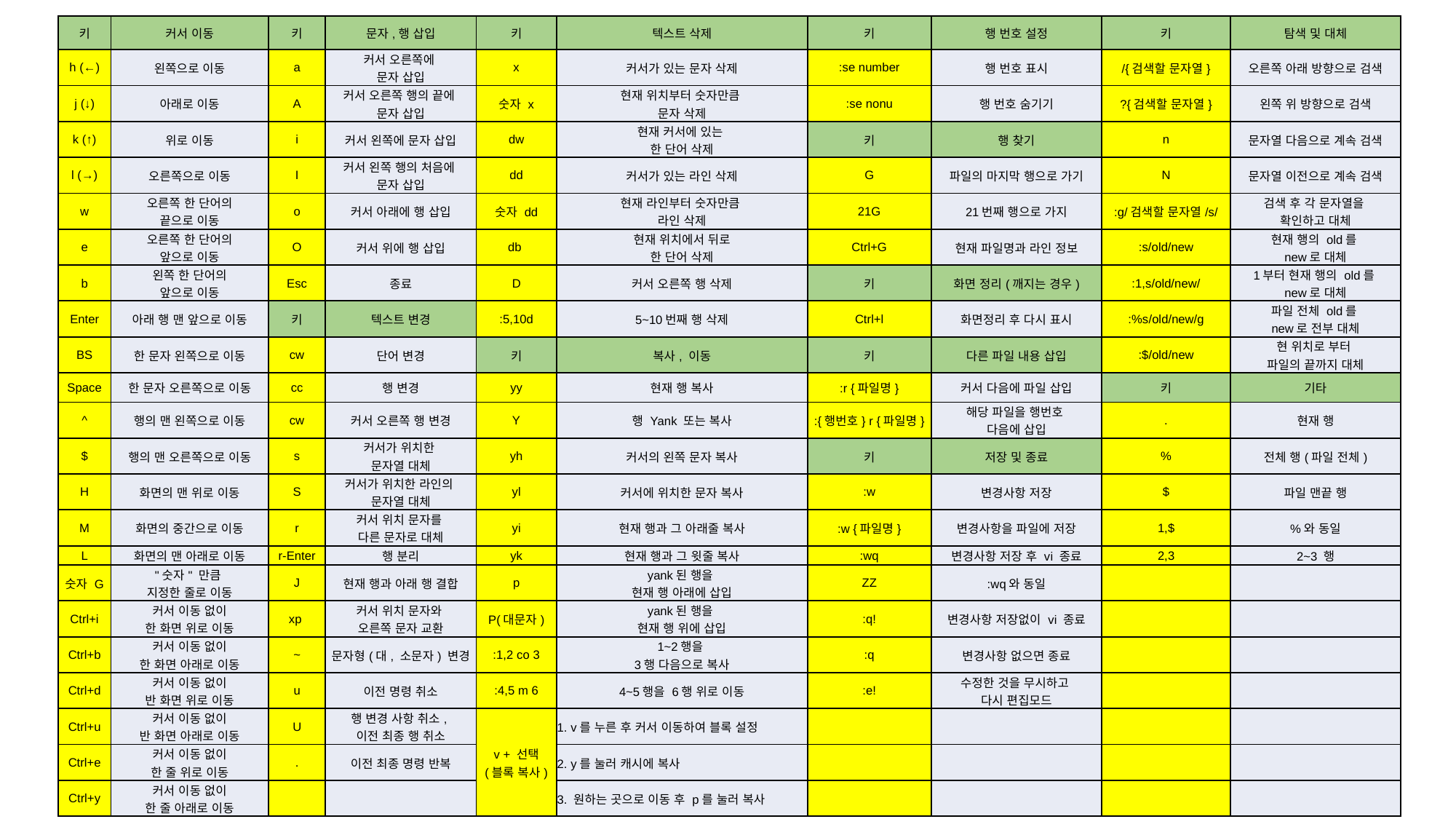

| 키 | 커서 이동 | 키 | 문자,행 삽입 | 키 | 텍스트 삭제 | 키 | 행 번호 설정 | 키 | 탐색 및 대체 |
| --- | --- | --- | --- | --- | --- | --- | --- | --- | --- |
| h (←) | 왼쪽으로 이동 | a | 커서 오른쪽에 문자 삽입 | x | 커서가 있는 문자 삭제 | :se number | 행 번호 표시 | /{검색할 문자열} | 오른쪽 아래 방향으로 검색 |
| j (↓) | 아래로 이동 | A | 커서 오른쪽 행의 끝에 문자 삽입 | 숫자 x | 현재 위치부터 숫자만큼 문자 삭제 | :se nonu | 행 번호 숨기기 | ?{검색할 문자열} | 왼쪽 위 방향으로 검색 |
| k (↑) | 위로 이동 | i | 커서 왼쪽에 문자 삽입 | dw | 현재 커서에 있는 한 단어 삭제 | 키 | 행 찾기 | n | 문자열 다음으로 계속 검색 |
| l (→) | 오른쪽으로 이동 | I | 커서 왼쪽 행의 처음에 문자 삽입 | dd | 커서가 있는 라인 삭제 | G | 파일의 마지막 행으로 가기 | N | 문자열 이전으로 계속 검색 |
| w | 오른쪽 한 단어의 끝으로 이동 | o | 커서 아래에 행 삽입 | 숫자 dd | 현재 라인부터 숫자만큼 라인 삭제 | 21G | 21번째 행으로 가지 | :g/검색할 문자열/s/ | 검색 후 각 문자열을 확인하고 대체 |
| e | 오른쪽 한 단어의 앞으로 이동 | O | 커서 위에 행 삽입 | db | 현재 위치에서 뒤로 한 단어 삭제 | Ctrl+G | 현재 파일명과 라인 정보 | :s/old/new | 현재 행의 old를 new로 대체 |
| b | 왼쪽 한 단어의 앞으로 이동 | Esc | 종료 | D | 커서 오른쪽 행 삭제 | 키 | 화면 정리(깨지는 경우) | :1,s/old/new/ | 1부터 현재 행의 old를 new로 대체 |
| Enter | 아래 행 맨 앞으로 이동 | 키 | 텍스트 변경 | :5,10d | 5~10번째 행 삭제 | Ctrl+l | 화면정리 후 다시 표시 | :%s/old/new/g | 파일 전체 old를 new로 전부 대체 |
| BS | 한 문자 왼쪽으로 이동 | cw | 단어 변경 | 키 | 복사, 이동 | 키 | 다른 파일 내용 삽입 | :$/old/new | 현 위치로 부터 파일의 끝까지 대체 |
| Space | 한 문자 오른쪽으로 이동 | cc | 행 변경 | yy | 현재 행 복사 | :r {파일명} | 커서 다음에 파일 삽입 | 키 | 기타 |
| ^ | 행의 맨 왼쪽으로 이동 | cw | 커서 오른쪽 행 변경 | Y | 행 Yank 또는 복사 | :{행번호} r {파일명} | 해당 파일을 행번호 다음에 삽입 | . | 현재 행 |
| $ | 행의 맨 오른쪽으로 이동 | s | 커서가 위치한 문자열 대체 | yh | 커서의 왼쪽 문자 복사 | 키 | 저장 및 종료 | % | 전체 행(파일 전체) |
| H | 화면의 맨 위로 이동 | S | 커서가 위치한 라인의 문자열 대체 | yl | 커서에 위치한 문자 복사 | :w | 변경사항 저장 | $ | 파일 맨끝 행 |
| M | 화면의 중간으로 이동 | r | 커서 위치 문자를 다른 문자로 대체 | yi | 현재 행과 그 아래줄 복사 | :w {파일명} | 변경사항을 파일에 저장 | 1,$ | %와 동일 |
| L | 화면의 맨 아래로 이동 | r-Enter | 행 분리 | yk | 현재 행과 그 윗줄 복사 | :wq | 변경사항 저장 후 vi 종료 | 2,3 | 2~3 행 |
| 숫자 G | "숫자" 만큼 지정한 줄로 이동 | J | 현재 행과 아래 행 결합 | p | yank된 행을 현재 행 아래에 삽입 | ZZ | :wq와 동일 |  |  |
| Ctrl+i | 커서 이동 없이 한 화면 위로 이동 | xp | 커서 위치 문자와 오른쪽 문자 교환 | P(대문자) | yank된 행을 현재 행 위에 삽입 | :q! | 변경사항 저장없이 vi 종료 |  |  |
| Ctrl+b | 커서 이동 없이 한 화면 아래로 이동 | ~ | 문자형(대, 소문자) 변경 | :1,2 co 3 | 1~2행을 3행 다음으로 복사 | :q | 변경사항 없으면 종료 |  |  |
| Ctrl+d | 커서 이동 없이 반 화면 위로 이동 | u | 이전 명령 취소 | :4,5 m 6 | 4~5행을 6행 위로 이동 | :e! | 수정한 것을 무시하고 다시 편집모드 |  |  |
| Ctrl+u | 커서 이동 없이 반 화면 아래로 이동 | U | 행 변경 사항 취소, 이전 최종 행 취소 | v + 선택 (블록 복사) | 1. v를 누른 후 커서 이동하여 블록 설정 |  |  |  |  |
| Ctrl+e | 커서 이동 없이 한 줄 위로 이동 | . | 이전 최종 명령 반복 |  | 2. y를 눌러 캐시에 복사 |  |  |  |  |
| Ctrl+y | 커서 이동 없이 한 줄 아래로 이동 |  |  |  | 3. 원하는 곳으로 이동 후 p를 눌러 복사 |  |  |  |  |
3